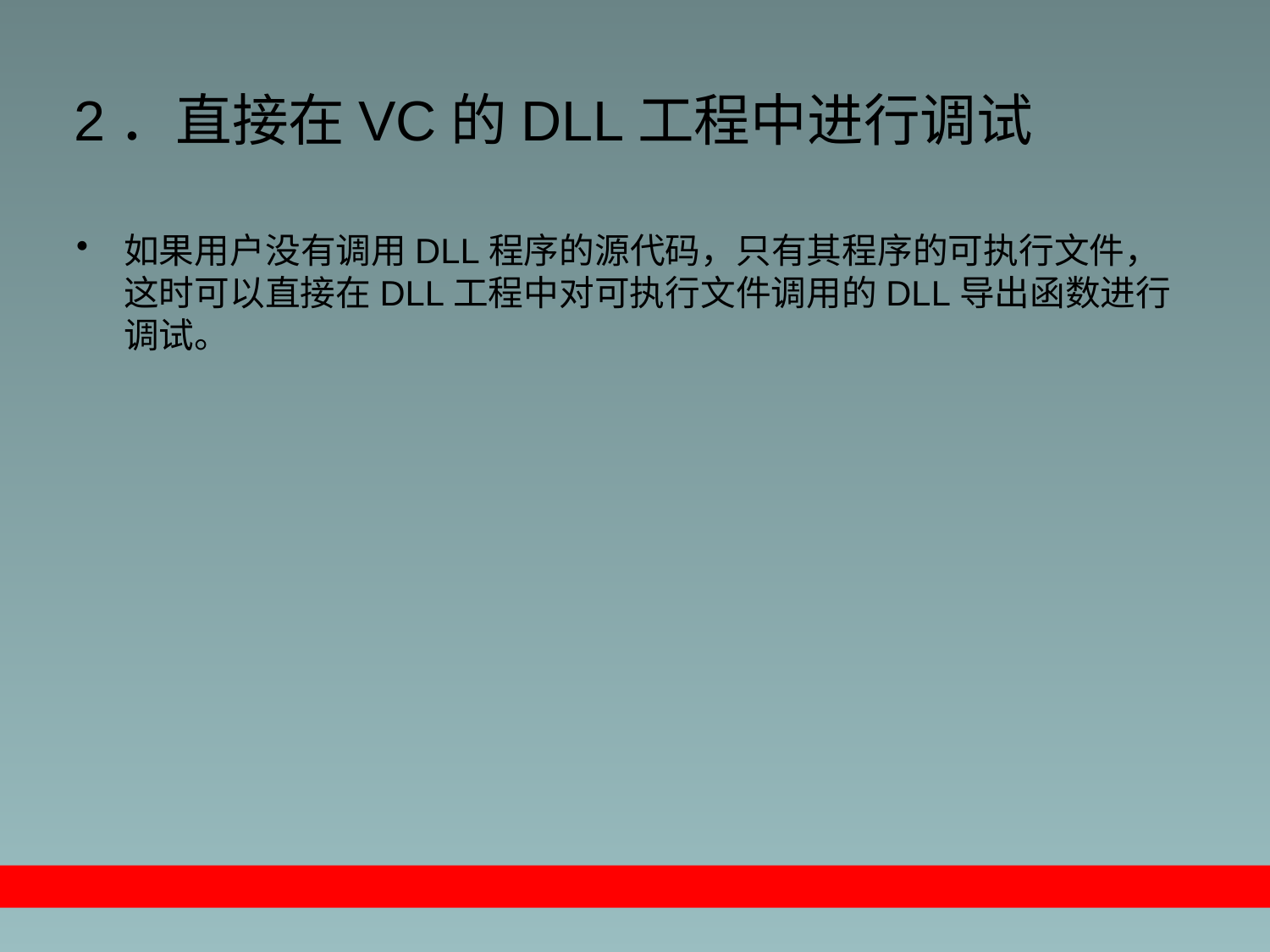

# 2．直接在VC的DLL工程中进行调试
如果用户没有调用DLL程序的源代码，只有其程序的可执行文件，这时可以直接在DLL工程中对可执行文件调用的DLL导出函数进行调试。